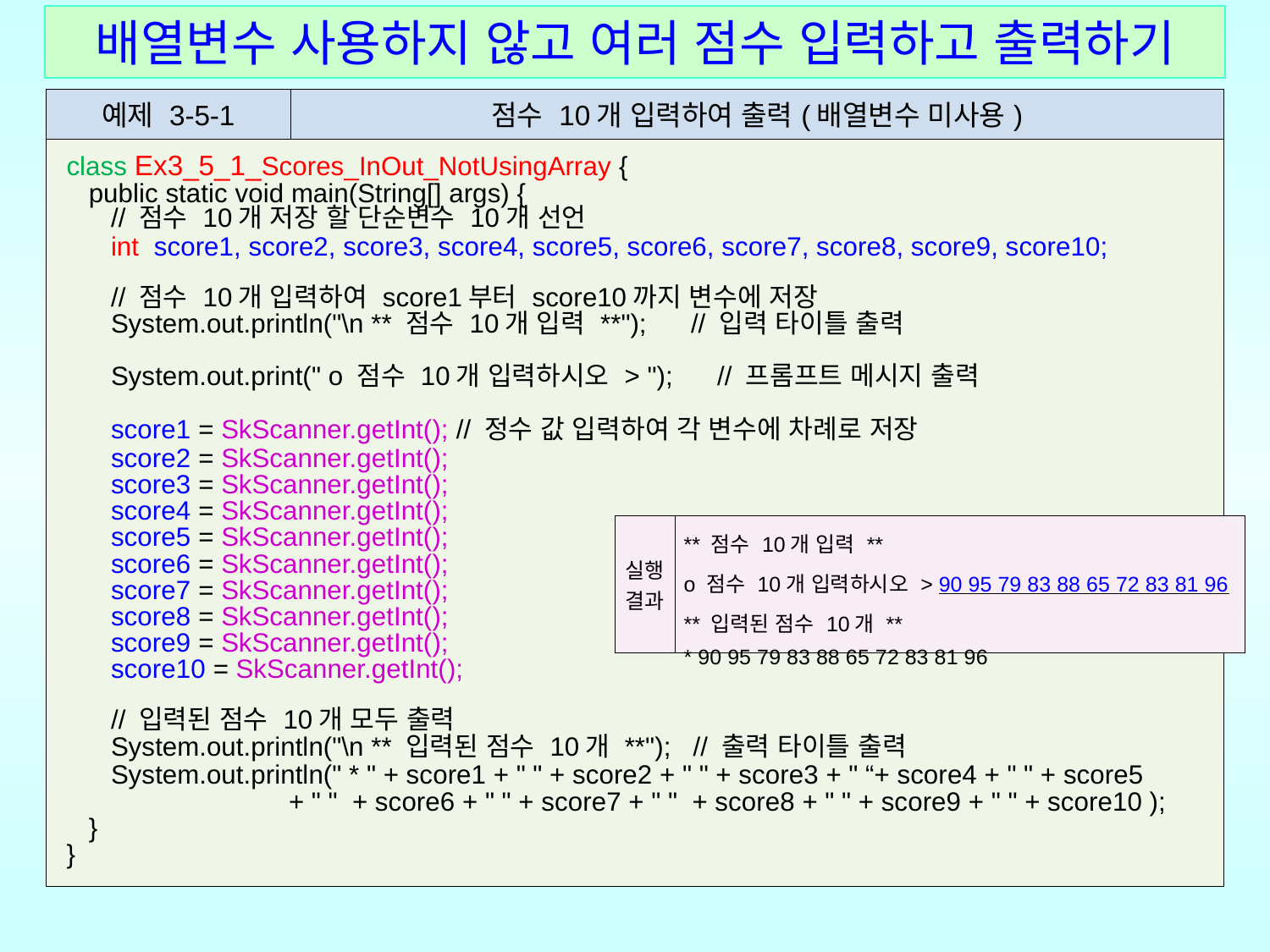

배열변수 사용하지 않고 여러 점수 입력하고 출력하기
| 예제 3-5-1 | 점수 10개 입력하여 출력(배열변수 미사용) |
| --- | --- |
| class Ex3\_5\_1\_Scores\_InOut\_NotUsingArray { public static void main(String[] args) { // 점수 10개 저장 할 단순변수 10개 선언 int score1, score2, score3, score4, score5, score6, score7, score8, score9, score10; // 점수 10개 입력하여 score1부터 score10까지 변수에 저장 System.out.println("\n \*\* 점수 10개 입력 \*\*"); // 입력 타이틀 출력 System.out.print(" o 점수 10개 입력하시오 > "); // 프롬프트 메시지 출력 score1 = SkScanner.getInt(); // 정수 값 입력하여 각 변수에 차례로 저장 score2 = SkScanner.getInt(); score3 = SkScanner.getInt(); score4 = SkScanner.getInt(); score5 = SkScanner.getInt(); score6 = SkScanner.getInt(); score7 = SkScanner.getInt(); score8 = SkScanner.getInt(); score9 = SkScanner.getInt(); score10 = SkScanner.getInt(); // 입력된 점수 10개 모두 출력 System.out.println("\n \*\* 입력된 점수 10개 \*\*"); // 출력 타이틀 출력 System.out.println(" \* " + score1 + " " + score2 + " " + score3 + " “+ score4 + " " + score5 + " " + score6 + " " + score7 + " " + score8 + " " + score9 + " " + score10 ); } } |  |
| 실행결과 | \*\* 점수 10개 입력 \*\* o 점수 10개 입력하시오 > 90 95 79 83 88 65 72 83 81 96 \*\* 입력된 점수 10개 \*\* \* 90 95 79 83 88 65 72 83 81 96 |
| --- | --- |